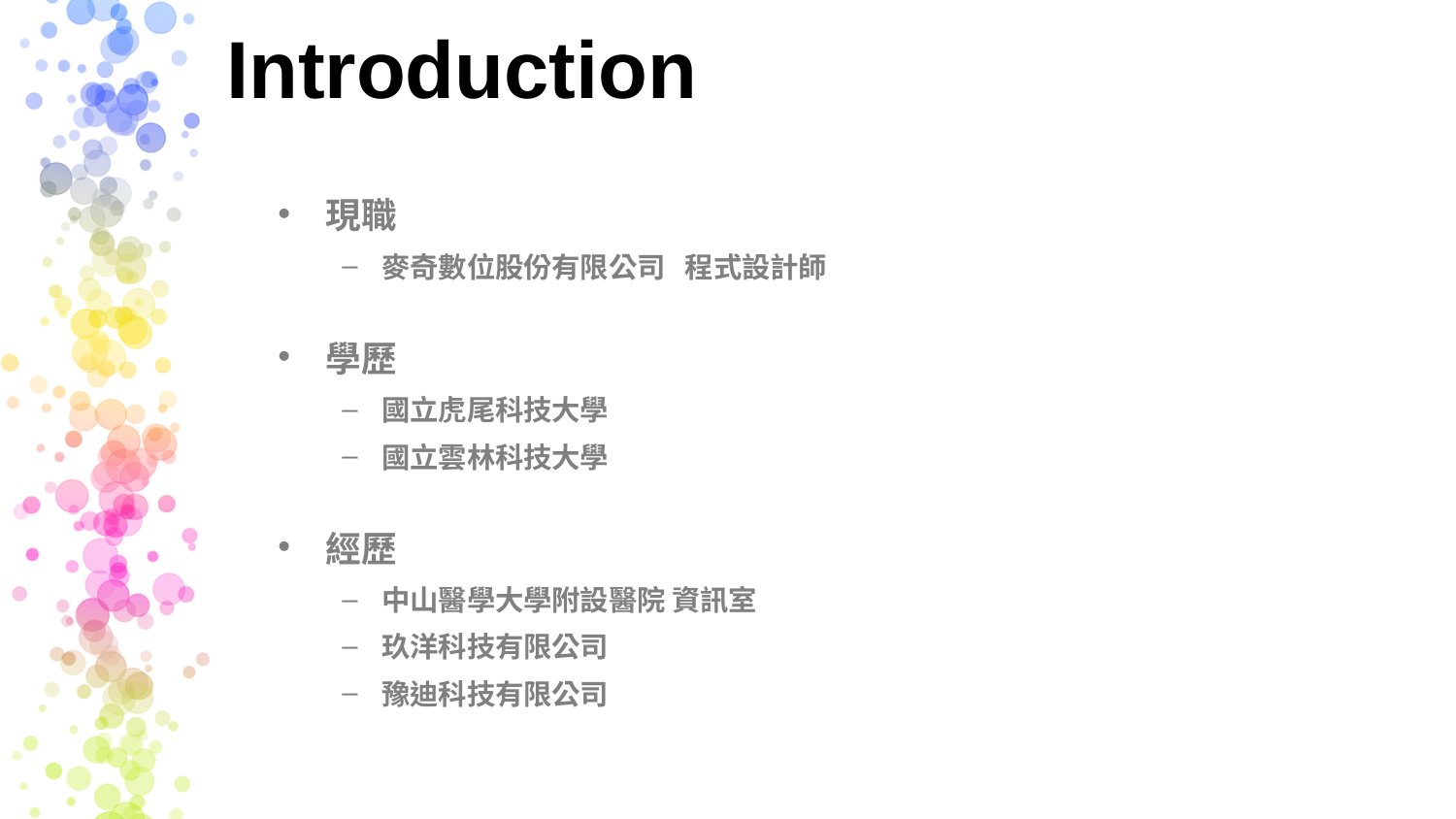

# Introduction
現職
麥奇數位股份有限公司   程式設計師

學歷
國立虎尾科技大學
國立雲林科技大學

經歷
中山醫學大學附設醫院 資訊室
玖洋科技有限公司
豫迪科技有限公司